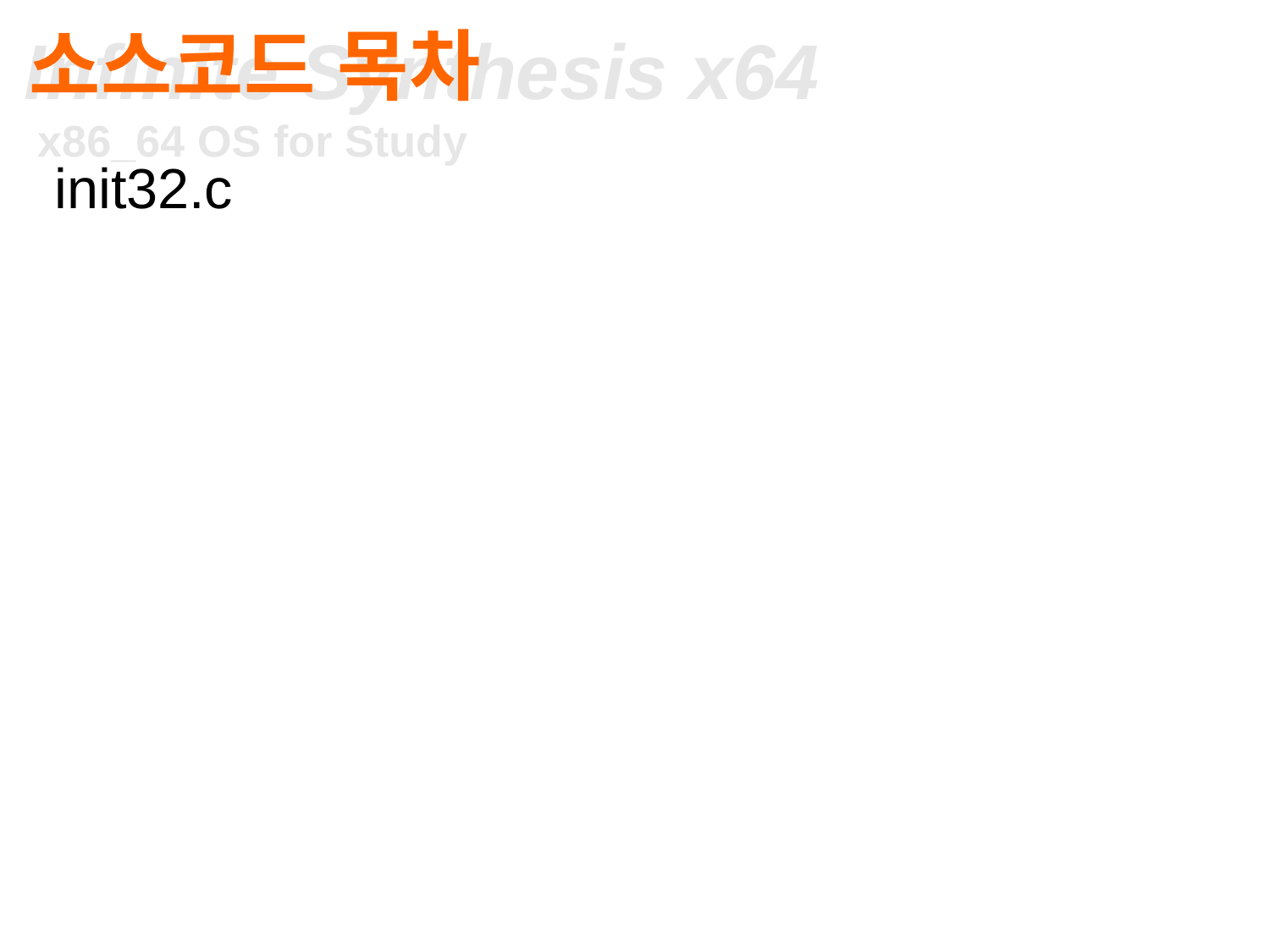

소스코드 목차
Infinite Synthesis x64
  x86_64 OS for Study
init32.c